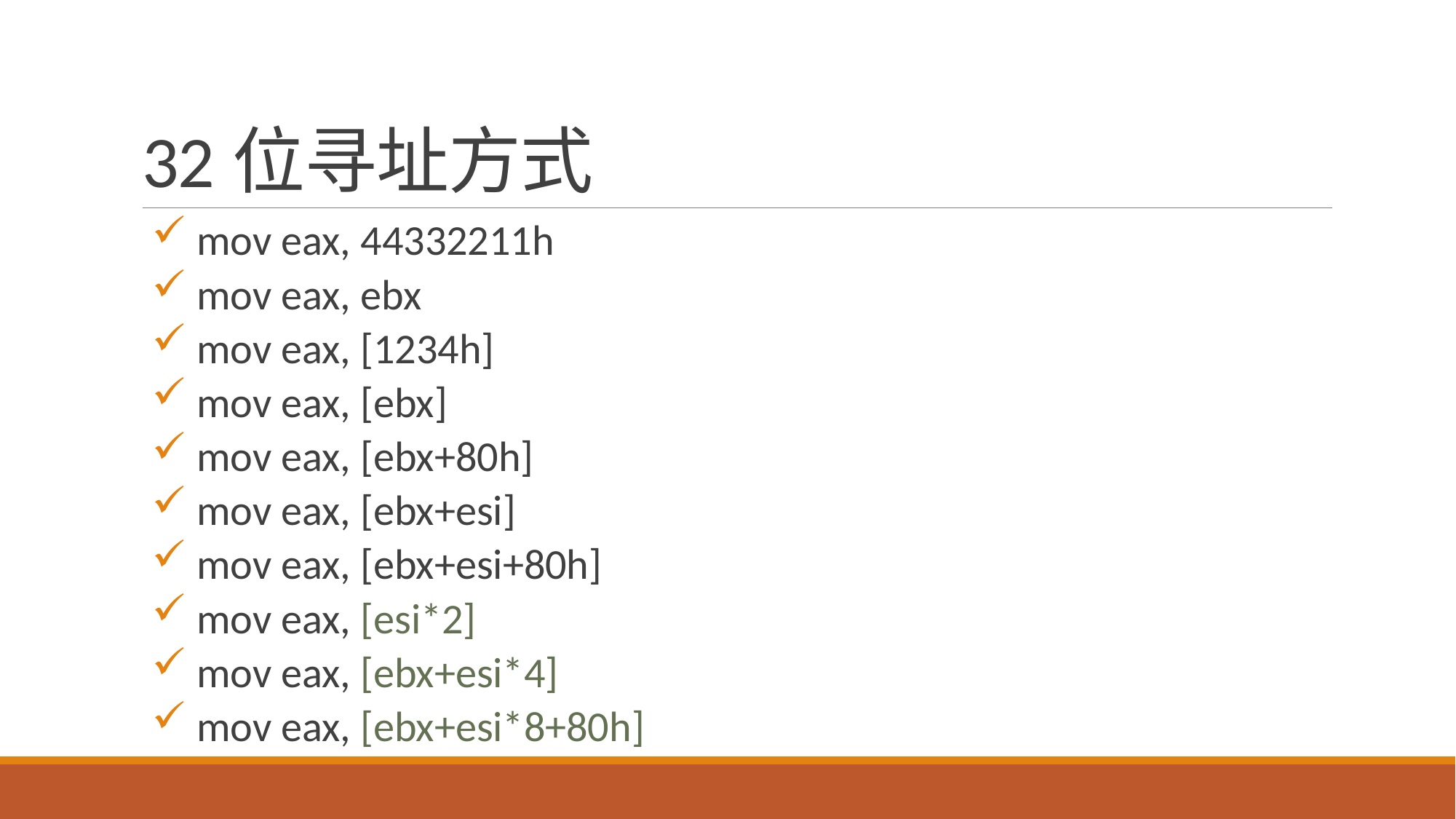

# 32位寻址方式
 mov eax, 44332211h
 mov eax, ebx
 mov eax, [1234h]
 mov eax, [ebx]
 mov eax, [ebx+80h]
 mov eax, [ebx+esi]
 mov eax, [ebx+esi+80h]
 mov eax, [esi*2]
 mov eax, [ebx+esi*4]
 mov eax, [ebx+esi*8+80h]